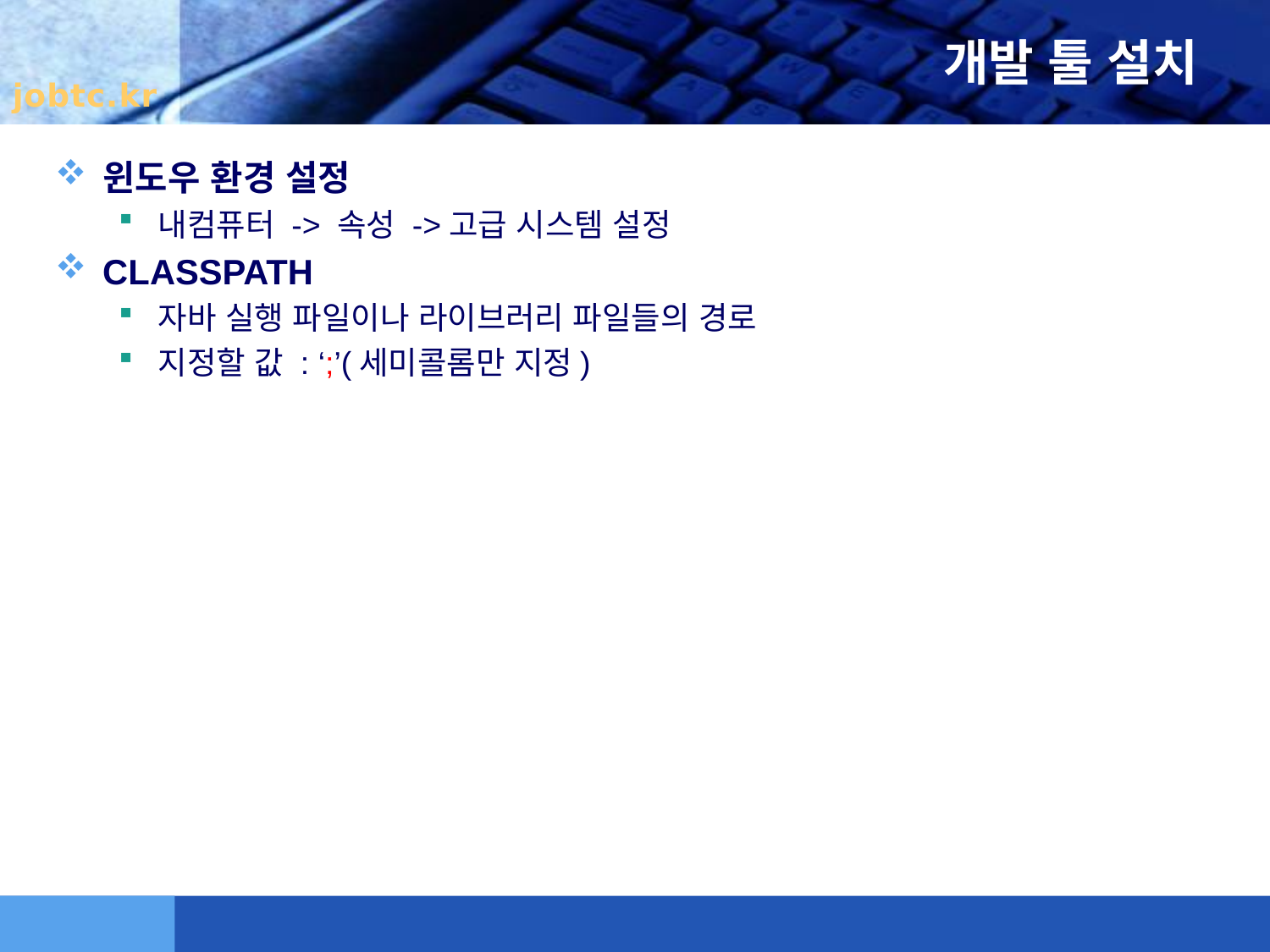

# 개발 툴 설치
윈도우 환경 설정
내컴퓨터 -> 속성 ->고급 시스템 설정
CLASSPATH
자바 실행 파일이나 라이브러리 파일들의 경로
지정할 값 : ‘;’(세미콜롬만 지정)